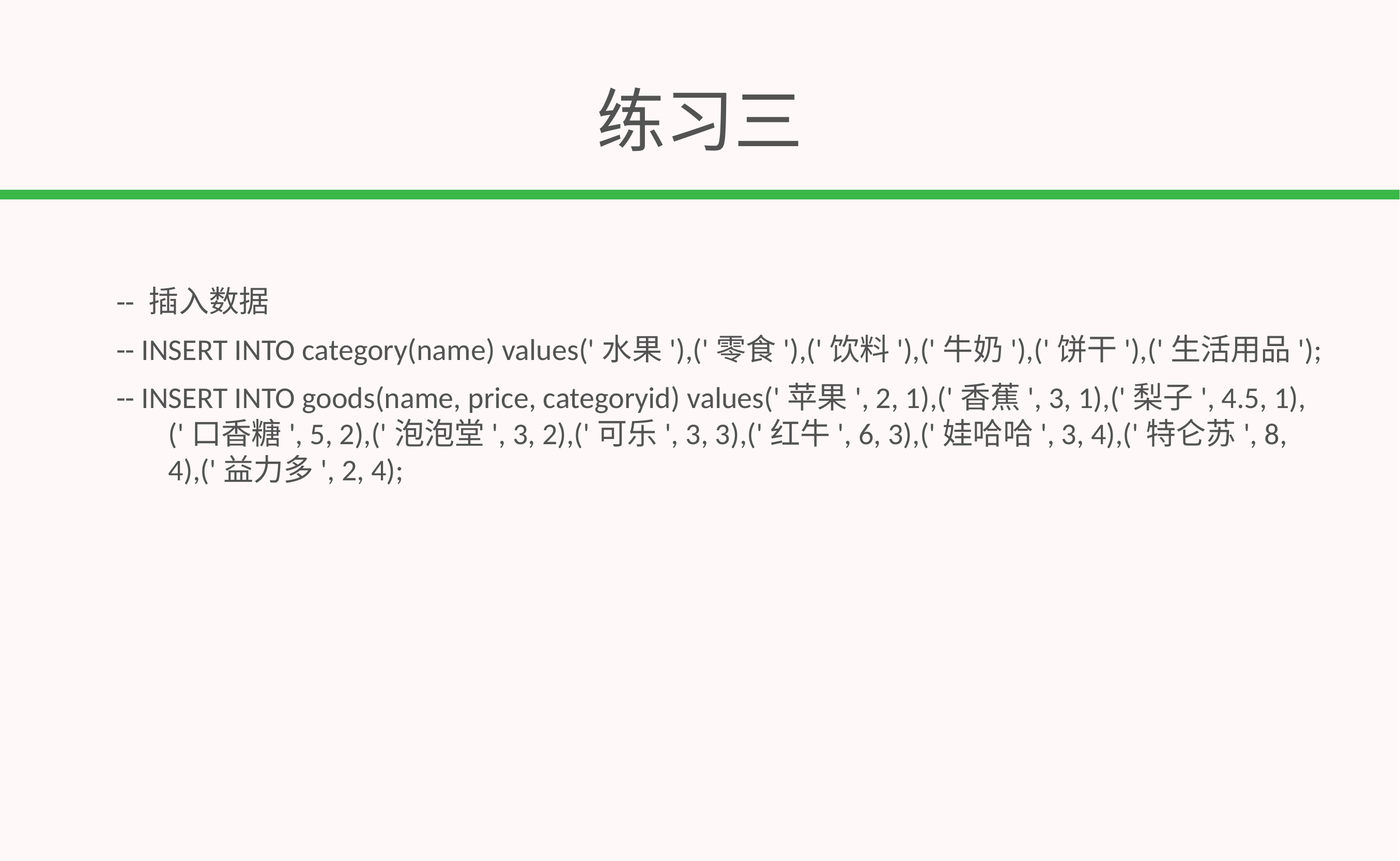

# 练习三

-- 插入数据
-- INSERT INTO category(name) values('水果'),('零食'),('饮料'),('牛奶'),('饼干'),('生活用品');
-- INSERT INTO goods(name, price, categoryid) values('苹果', 2, 1),('香蕉', 3, 1),('梨子', 4.5, 1),('口香糖', 5, 2),('泡泡堂', 3, 2),('可乐', 3, 3),('红牛', 6, 3),('娃哈哈', 3, 4),('特仑苏', 8, 4),('益力多', 2, 4);